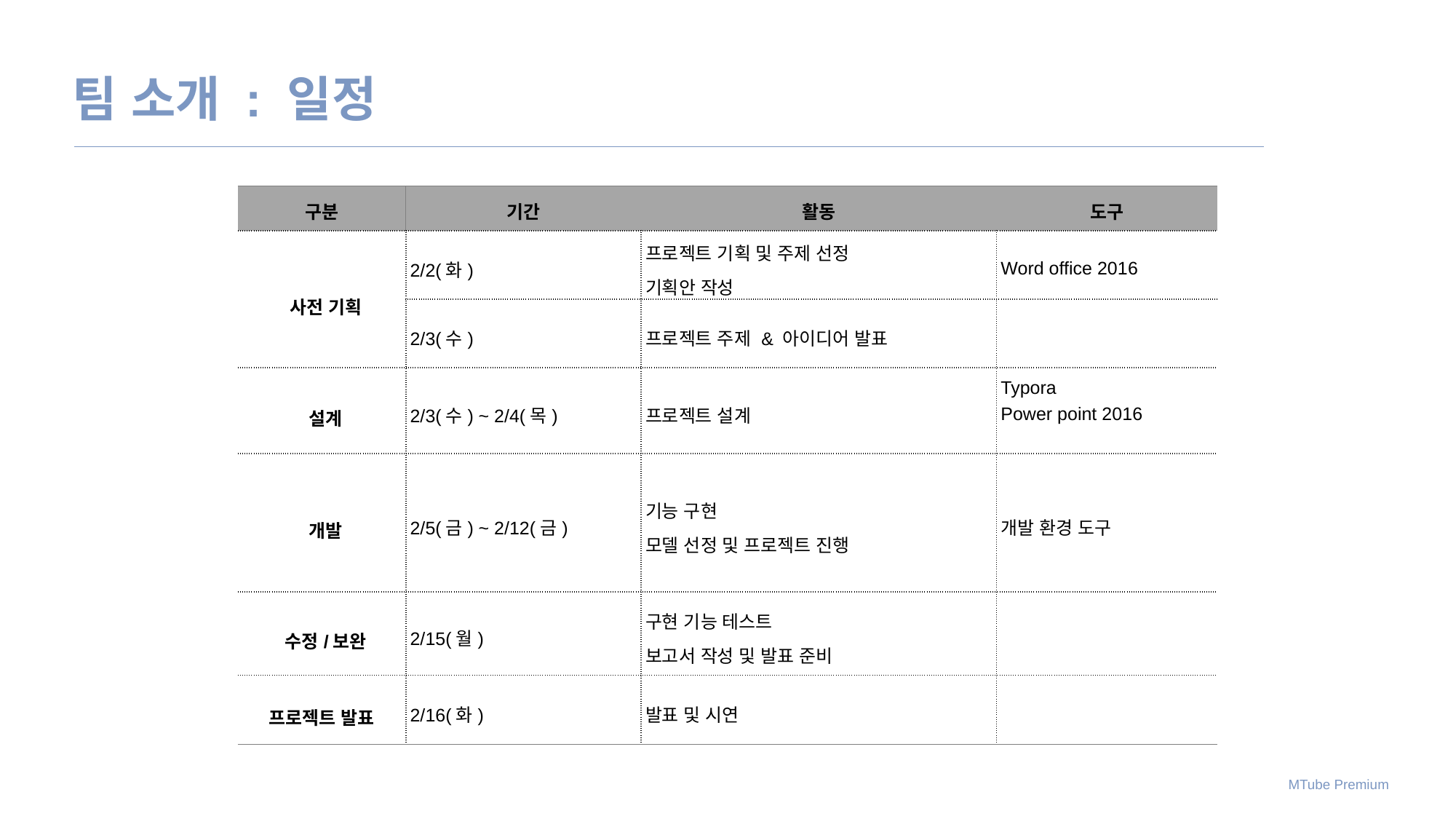

팀 소개 : 일정
| 구분 | 기간 | 활동 | 도구 |
| --- | --- | --- | --- |
| 사전 기획 | 2/2(화) | 프로젝트 기획 및 주제 선정 기획안 작성 | Word office 2016 |
|  | 2/3(수) | 프로젝트 주제 & 아이디어 발표 |  |
| 설계 | 2/3(수) ~ 2/4(목) | 프로젝트 설계 | Typora Power point 2016 |
| 개발 | 2/5(금) ~ 2/12(금) | 기능 구현 모델 선정 및 프로젝트 진행 | 개발 환경 도구 |
| 수정/보완 | 2/15(월) | 구현 기능 테스트 보고서 작성 및 발표 준비 |  |
| 프로젝트 발표 | 2/16(화) | 발표 및 시연 |  |
MTube Premium